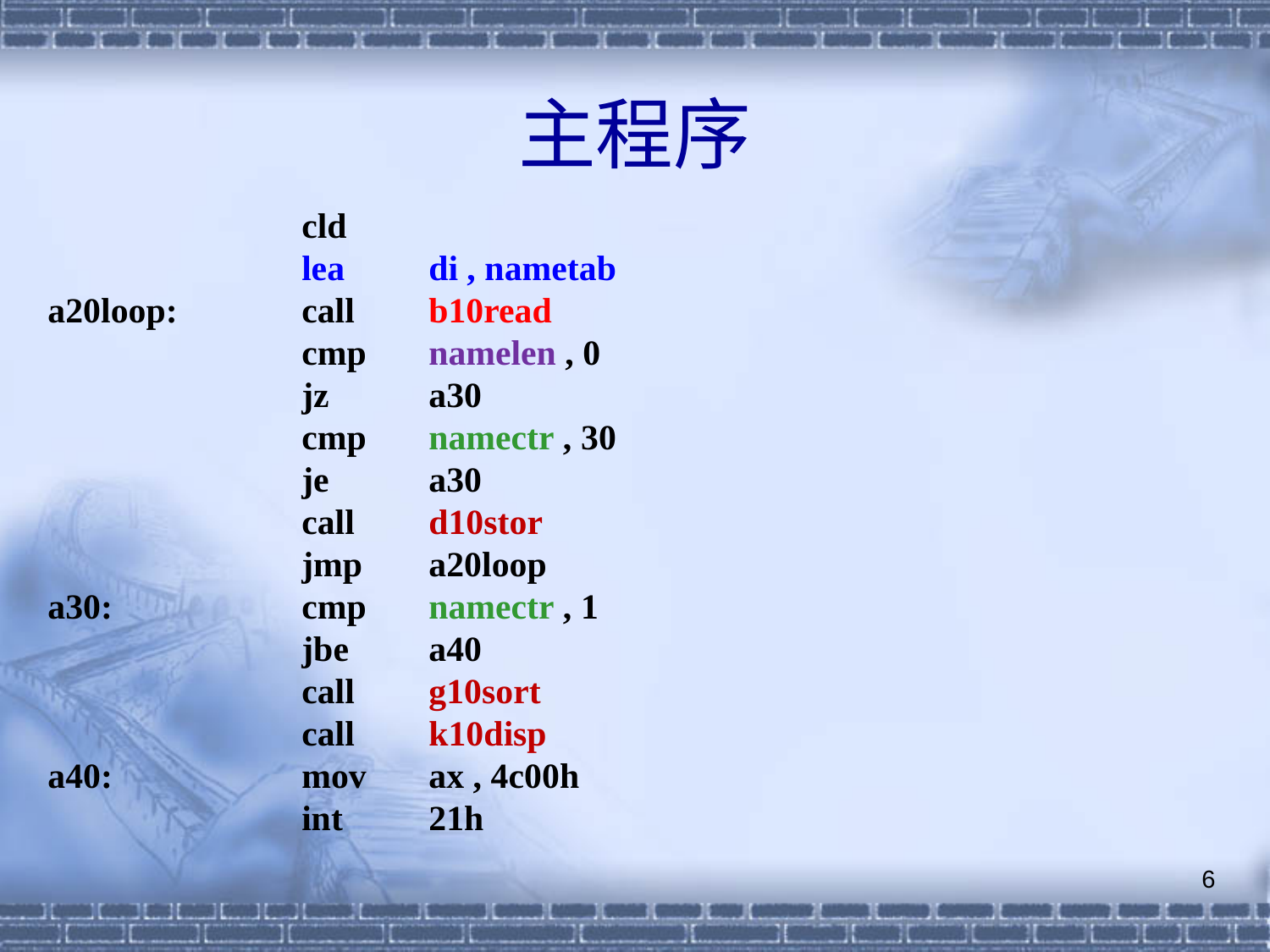

# 主程序
		cld
        		lea	di , nametab
a20loop:	call    	b10read
        		cmp     	namelen , 0
        		jz      	a30
        		cmp     	namectr , 30
        		je      	a30
        		call    	d10stor
        		jmp     	a20loop
a30:		cmp     	namectr , 1
        		jbe     	a40
        		call    	g10sort
        		call    	k10disp
a40:    		mov     	ax , 4c00h
        		int     	21h
6